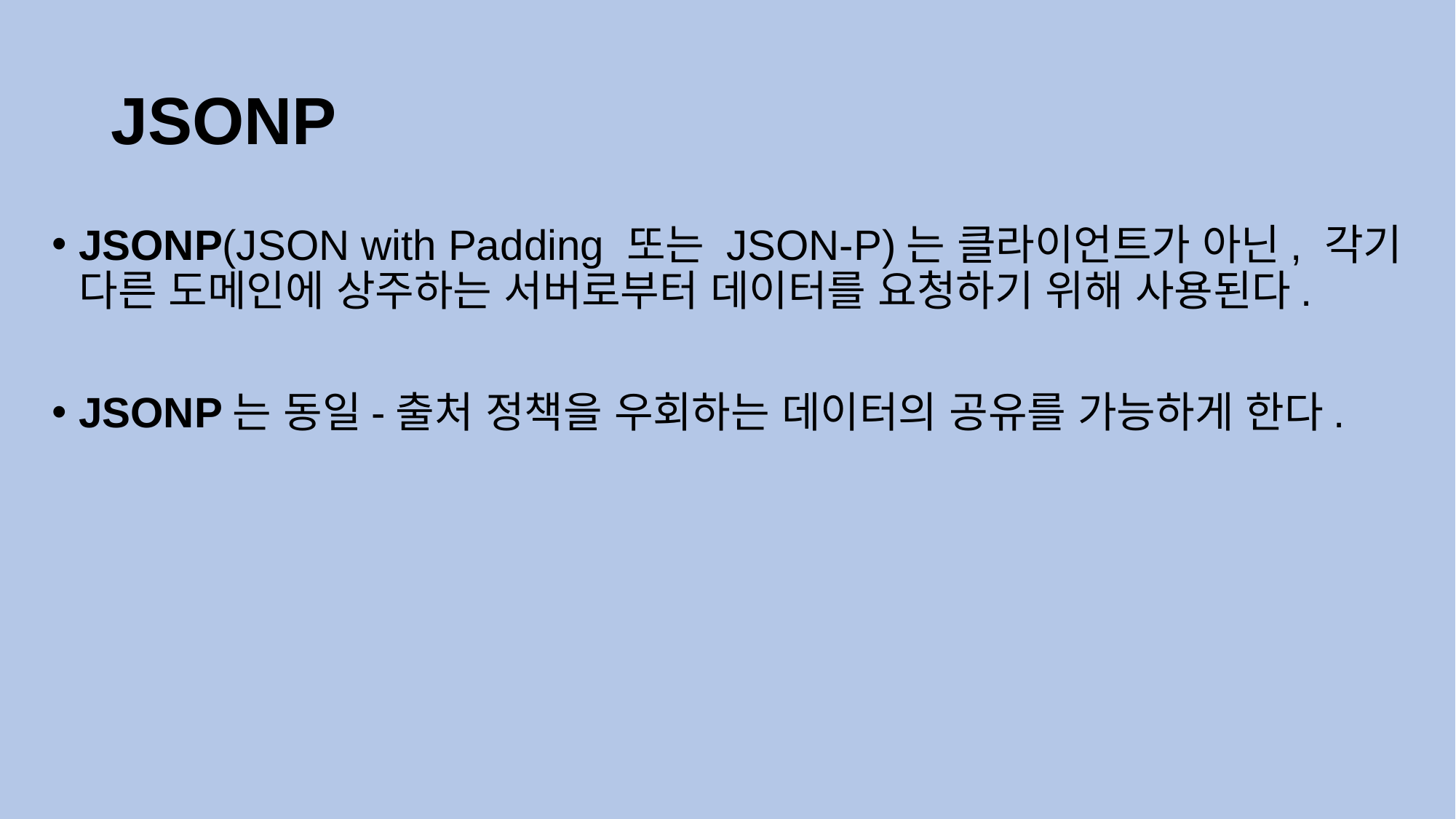

# JSONP
JSONP(JSON with Padding 또는 JSON-P)는 클라이언트가 아닌, 각기 다른 도메인에 상주하는 서버로부터 데이터를 요청하기 위해 사용된다.

JSONP는 동일-출처 정책을 우회하는 데이터의 공유를 가능하게 한다.